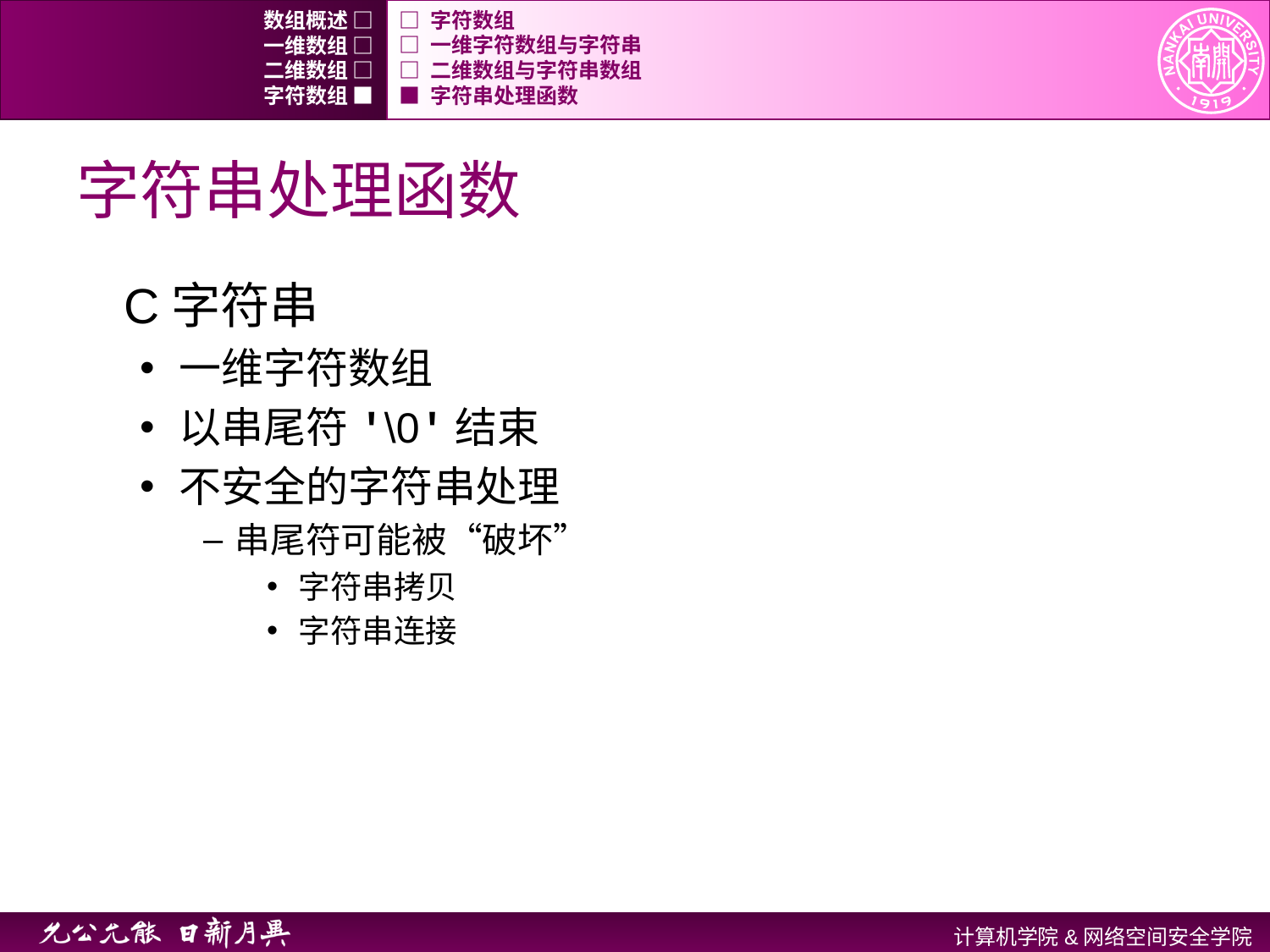

数组概述 □
□ 字符数组
一维数组 □
□ 一维字符数组与字符串
二维数组 □
□ 二维数组与字符串数组
字符数组 ■
■ 字符串处理函数
# 字符串处理函数
C字符串
一维字符数组
以串尾符'\0'结束
不安全的字符串处理
串尾符可能被“破坏”
字符串拷贝
字符串连接